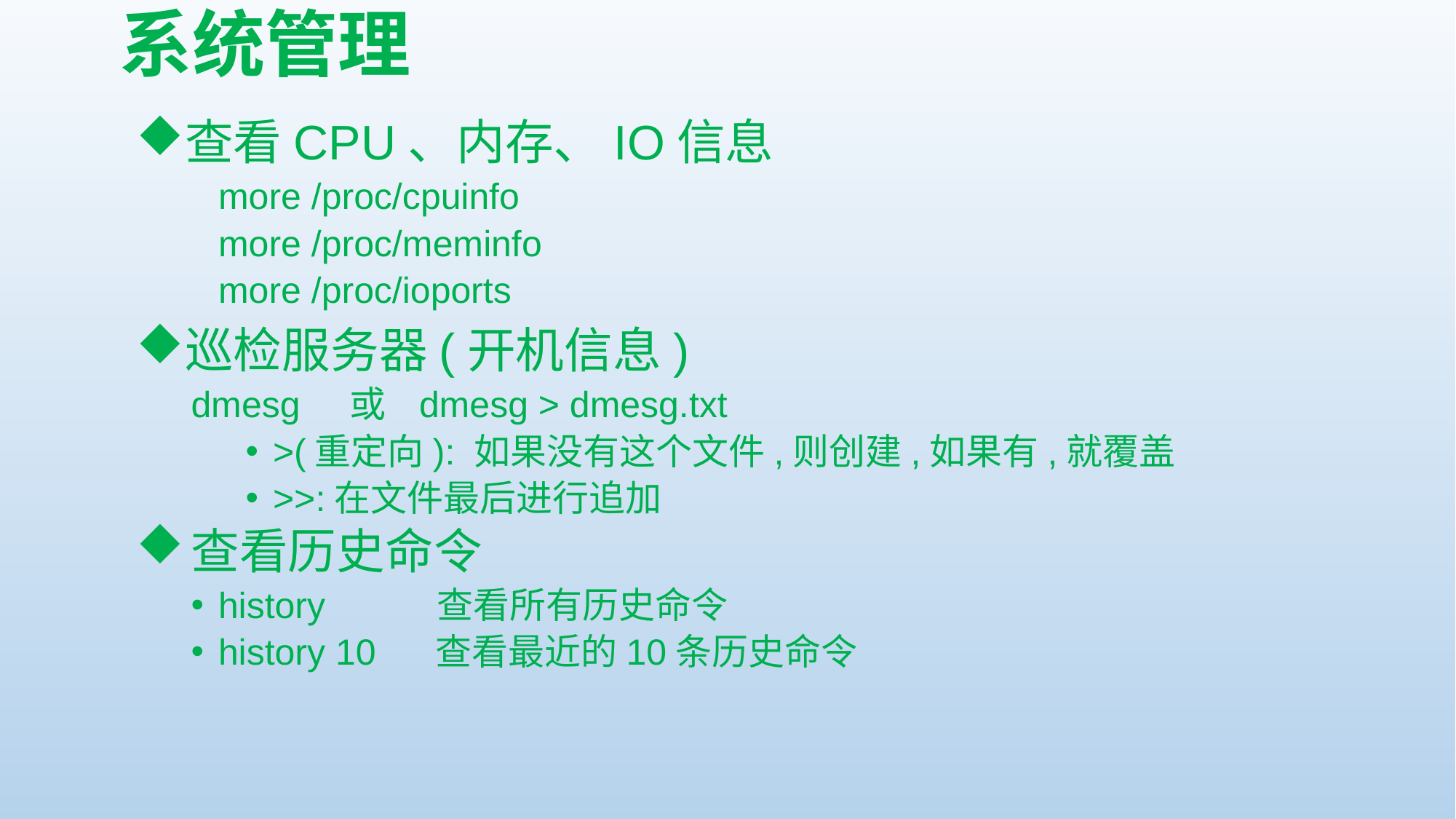

# 系统管理
查看CPU、内存、IO信息
	more /proc/cpuinfo
	more /proc/meminfo
	more /proc/ioports
巡检服务器(开机信息)
dmesg    或   dmesg > dmesg.txt
>(重定向): 如果没有这个文件,则创建,如果有,就覆盖
>>:在文件最后进行追加
查看历史命令
history 	查看所有历史命令
history 10     查看最近的10条历史命令